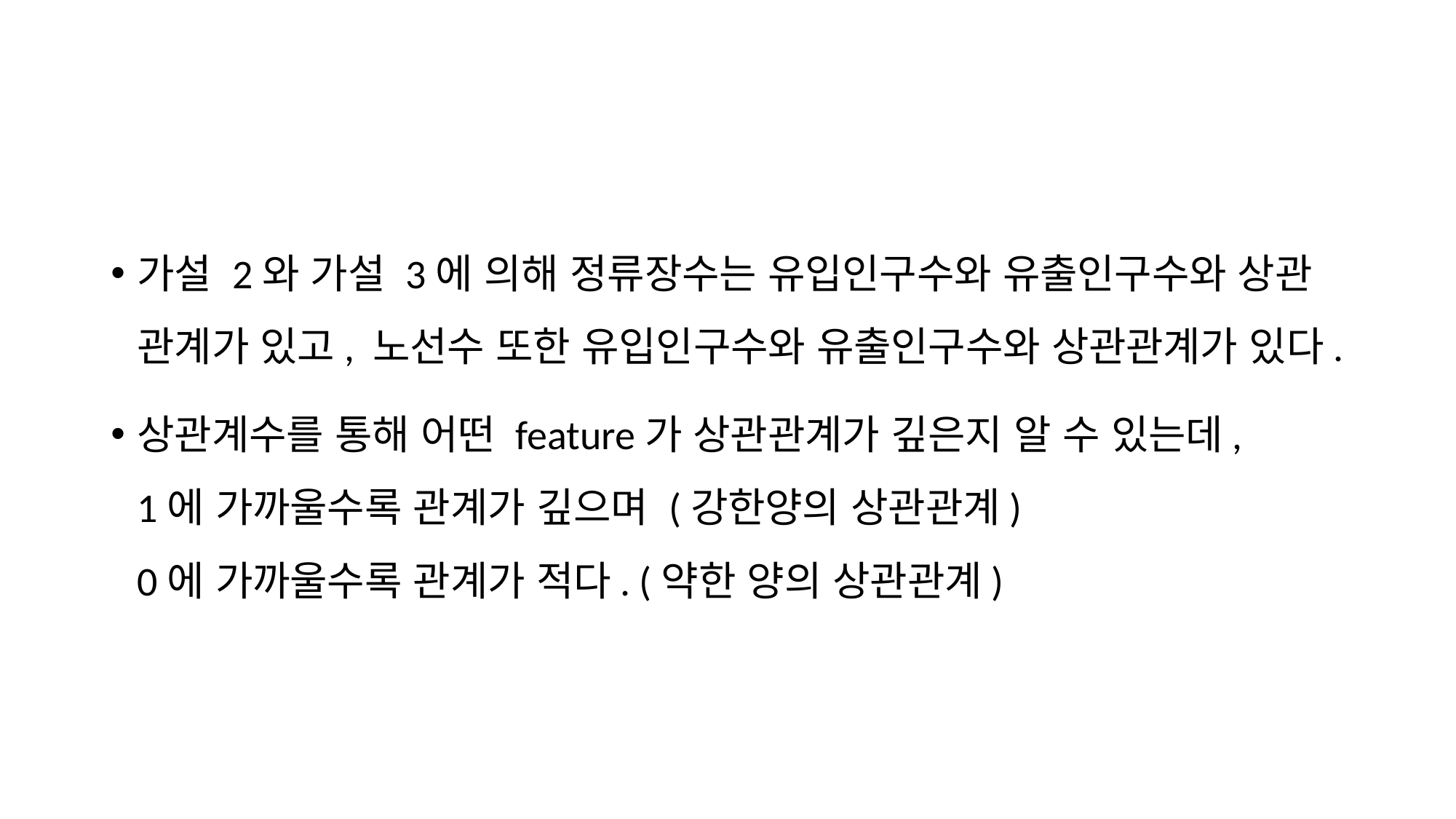

가설 2와 가설 3에 의해 정류장수는 유입인구수와 유출인구수와 상관 관계가 있고, 노선수 또한 유입인구수와 유출인구수와 상관관계가 있다.
상관계수를 통해 어떤 feature가 상관관계가 깊은지 알 수 있는데,
1에 가까울수록 관계가 깊으며 (강한양의 상관관계)
0에 가까울수록 관계가 적다. (약한 양의 상관관계)